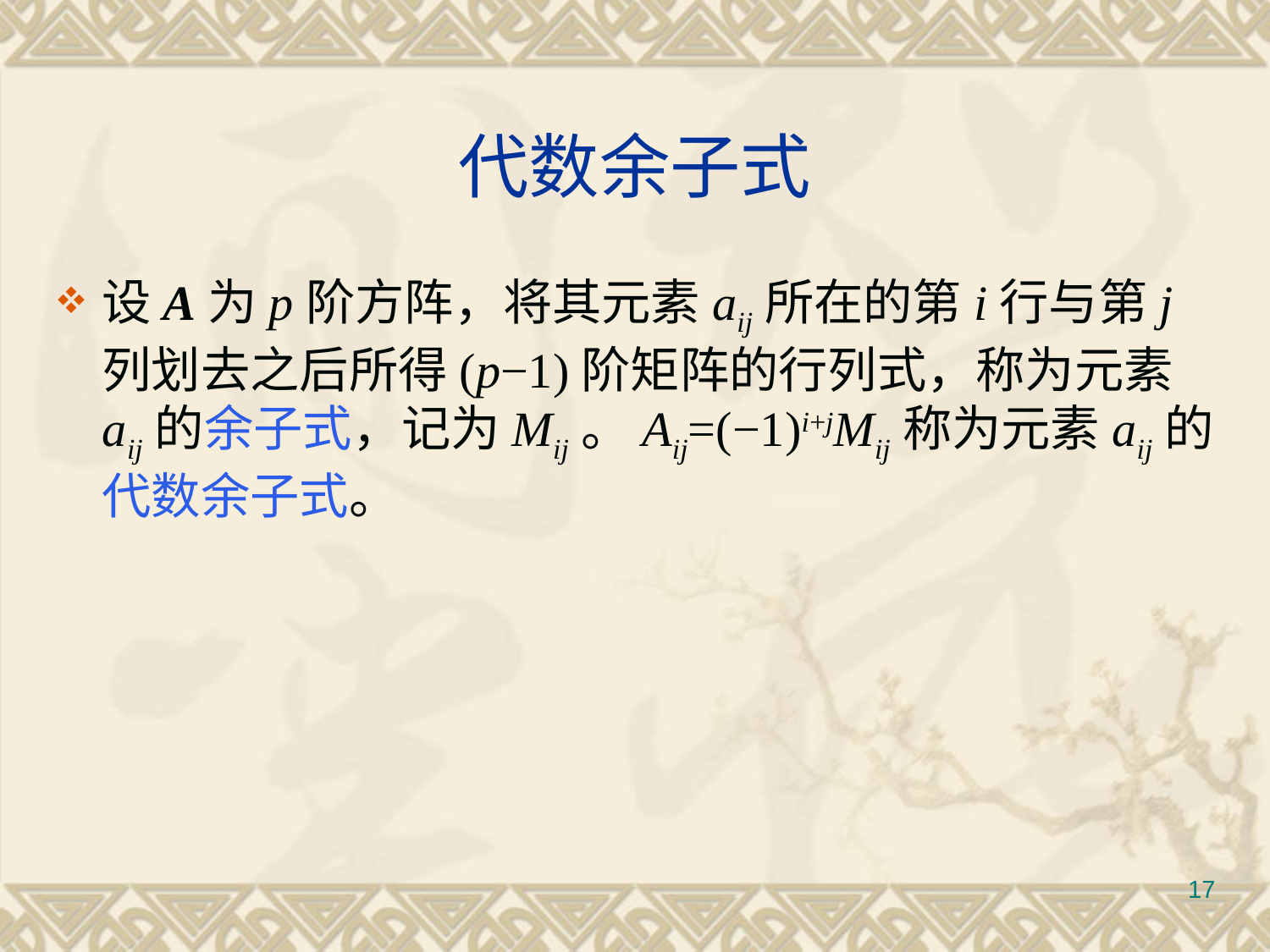

# 代数余子式
设A为p阶方阵，将其元素aij所在的第i行与第j列划去之后所得(p−1)阶矩阵的行列式，称为元素aij的余子式，记为Mij。Aij=(−1)i+jMij称为元素aij的代数余子式。
17